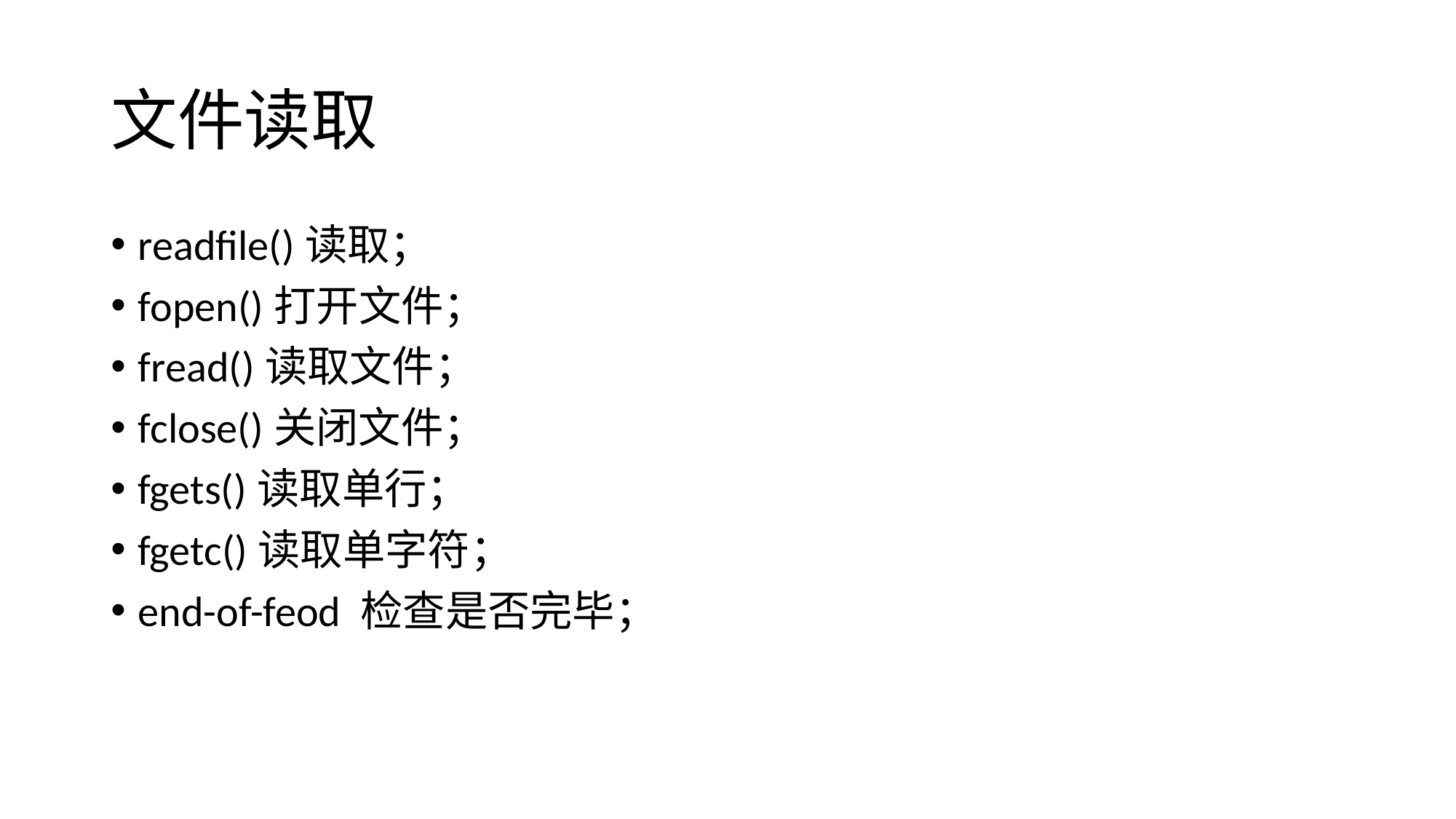

# 文件读取
readfile()读取；
fopen()打开文件；
fread()读取文件；
fclose()关闭文件；
fgets()读取单行；
fgetc()读取单字符；
end-of-feod 检查是否完毕；